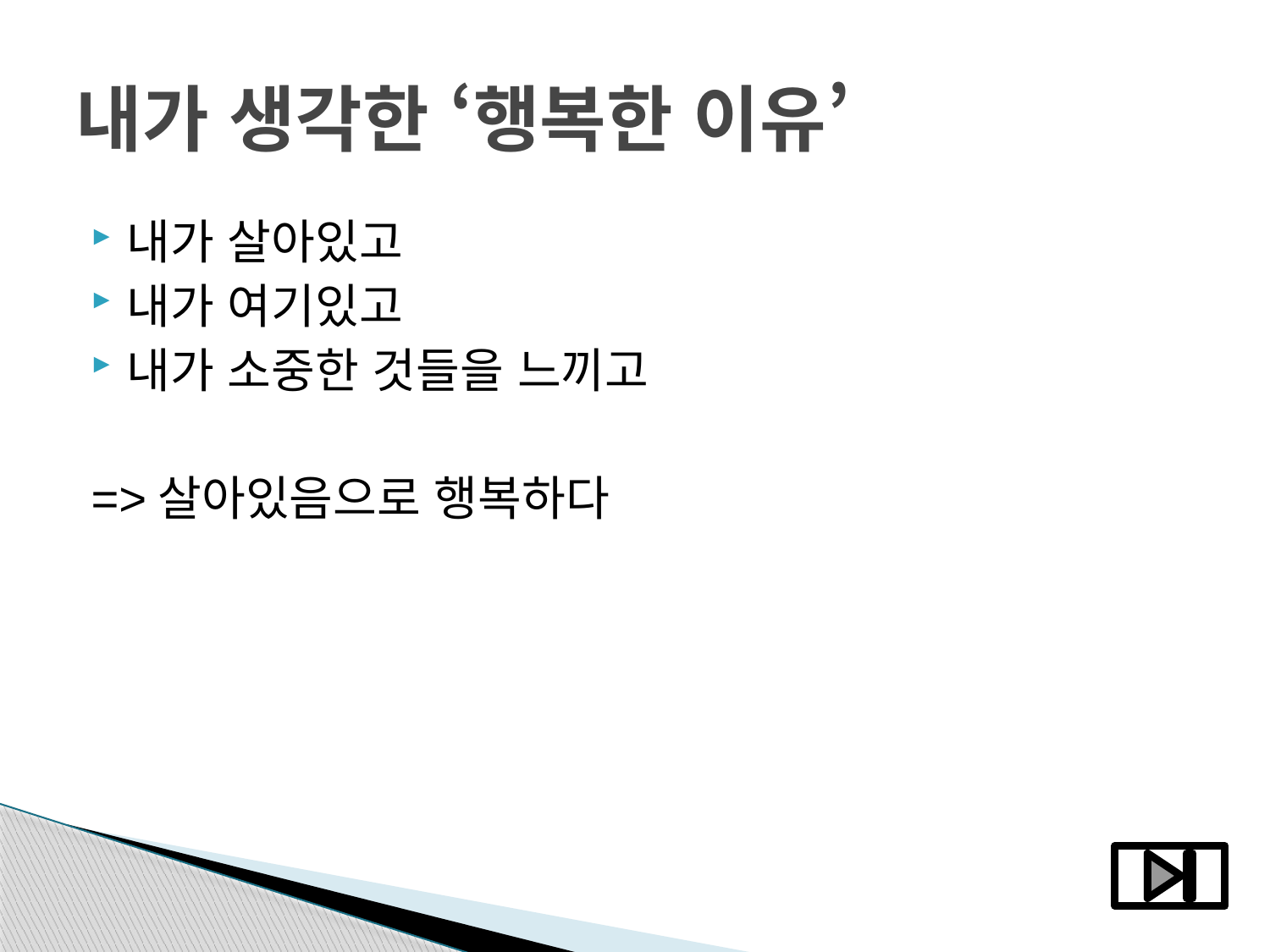

# 내가 생각한 ‘행복한 이유’
내가 살아있고
내가 여기있고
내가 소중한 것들을 느끼고

=>살아있음으로 행복하다